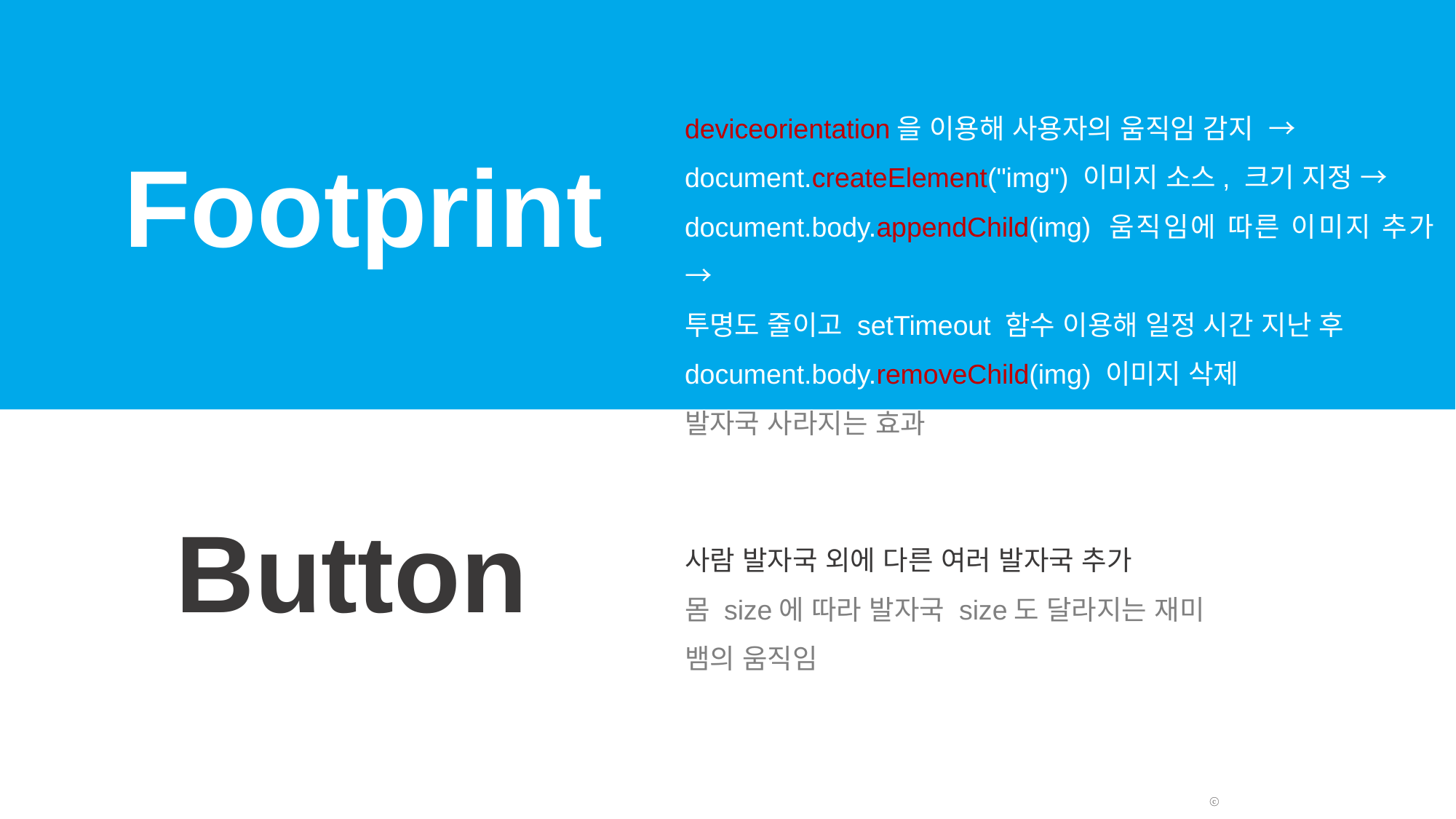

deviceorientation을 이용해 사용자의 움직임 감지  →
document.createElement("img") 이미지 소스, 크기 지정 →
document.body.appendChild(img) 움직임에 따른 이미지 추가  →
투명도 줄이고 setTimeout 함수 이용해 일정 시간 지난 후
document.body.removeChild(img) 이미지 삭제
발자국 사라지는 효과

Footprint
Button
사람 발자국 외에 다른 여러 발자국 추가
몸 size에 따라 발자국 size도 달라지는 재미
뱀의 움직임